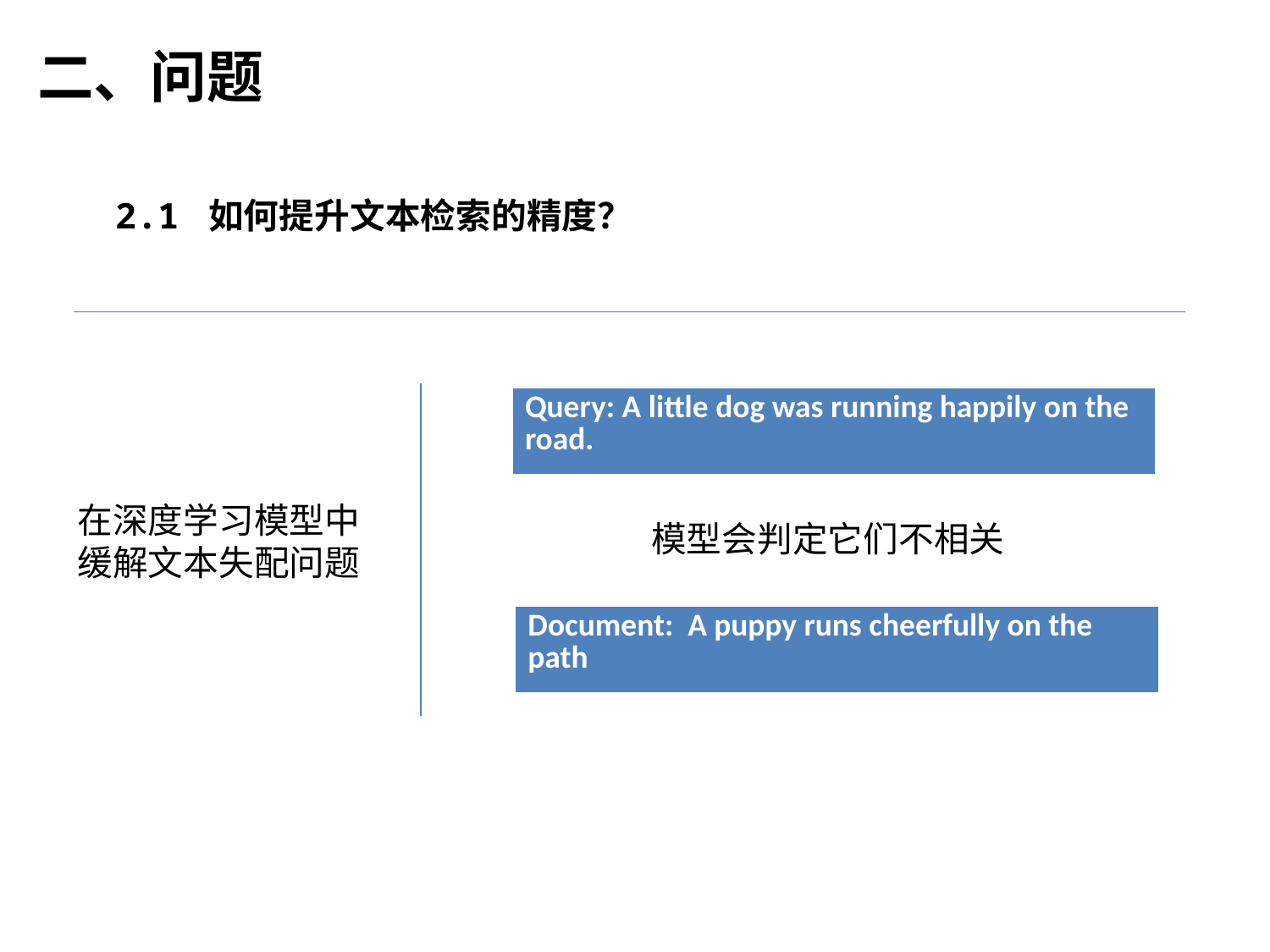

二、问题
2.1 如何提升文本检索的精度？
| Query: A little dog was running happily on the road. |
| --- |
在深度学习模型中
缓解文本失配问题
模型会判定它们不相关
| Document: A puppy runs cheerfully on the path |
| --- |